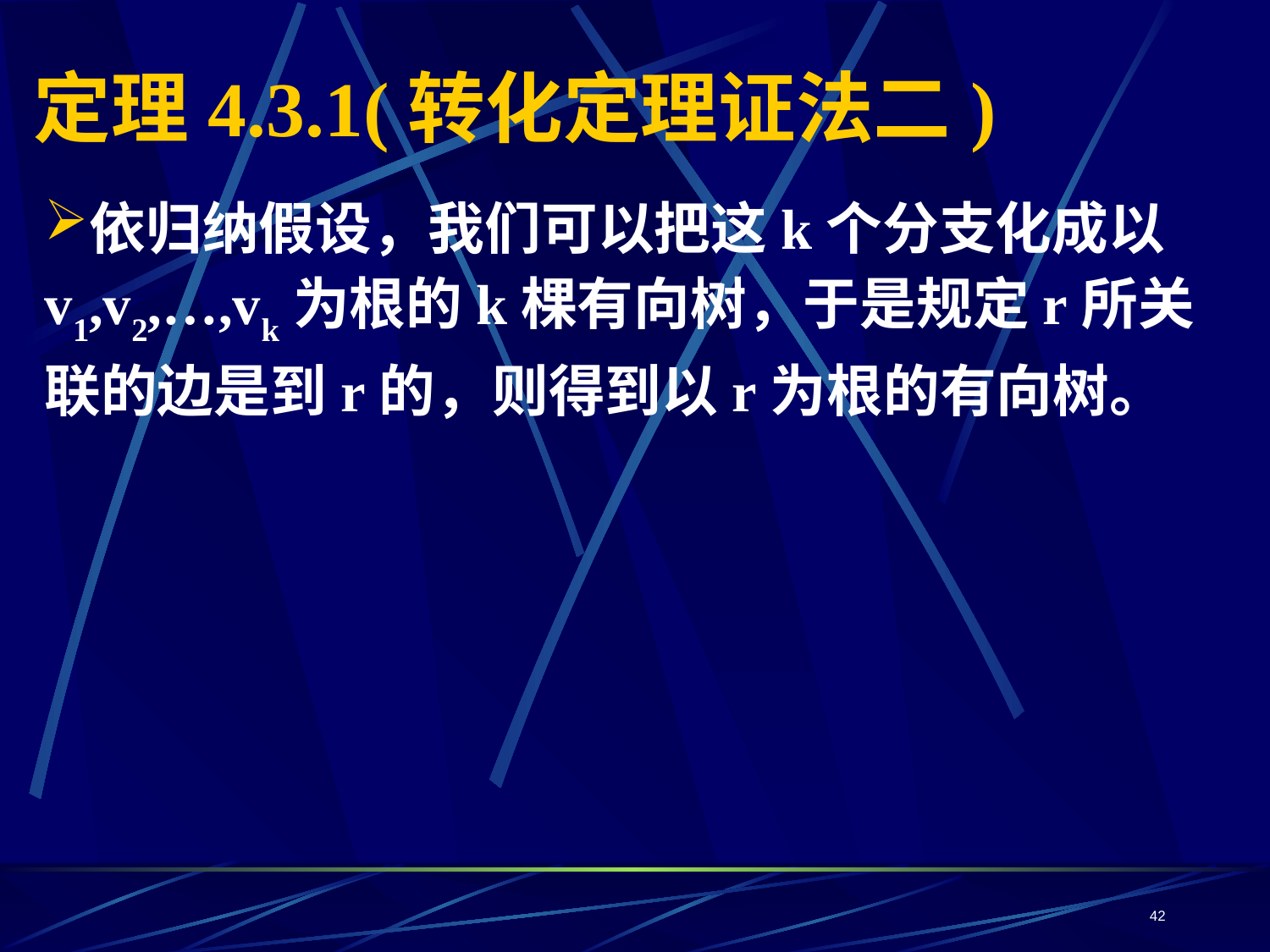

# 定理4.3.1(转化定理证法二)
依归纳假设，我们可以把这k个分支化成以v1,v2,…,vk为根的k棵有向树，于是规定r所关联的边是到r的，则得到以r为根的有向树。
42